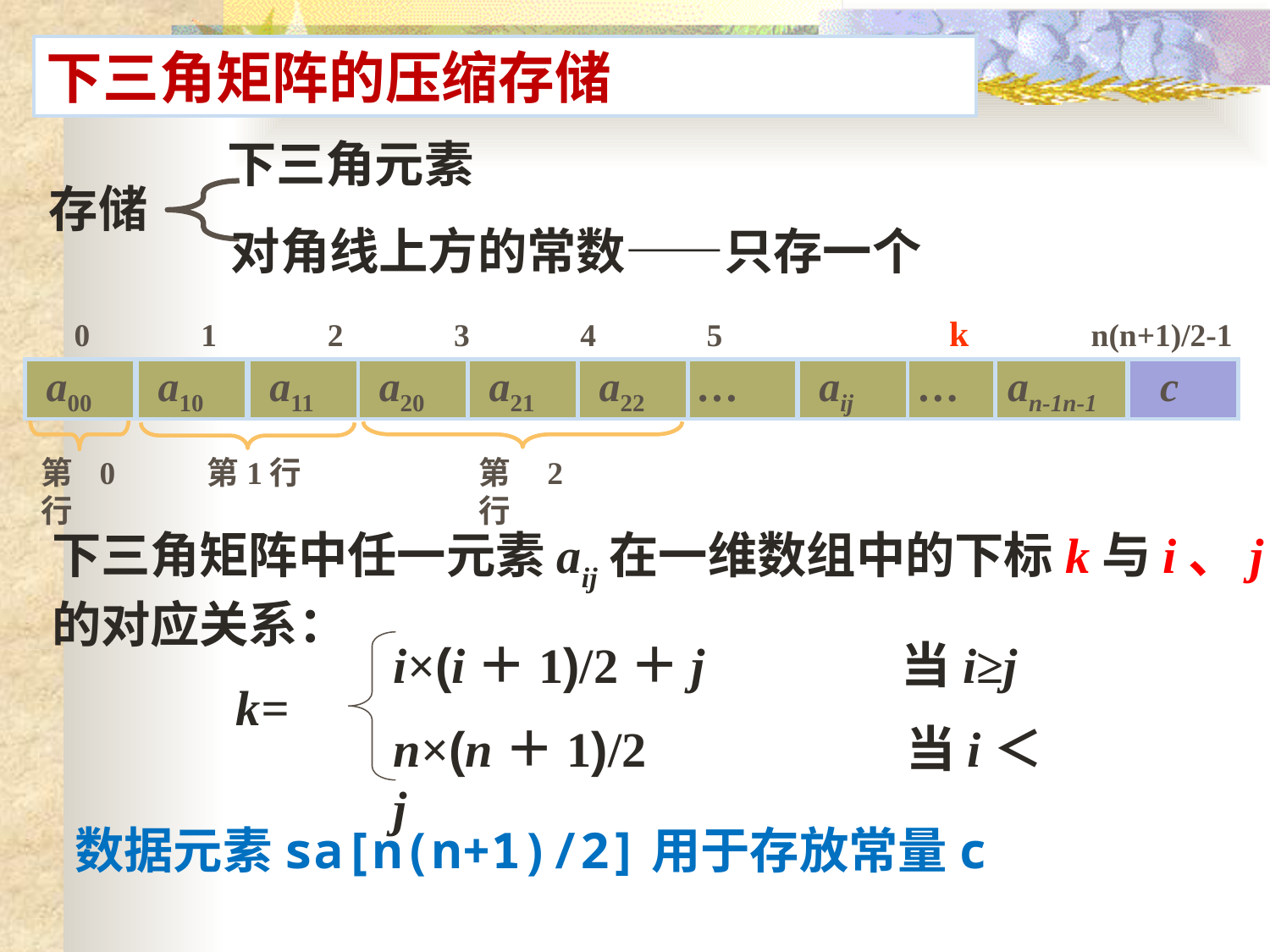

下三角矩阵的压缩存储
下三角元素
存储

对角线上方的常数——只存一个

0            1            2            3            4            5                        k             n(n+1)/2-1     n(n+1)/2

  a00
  a10
  a11
  a20
  a21
  a22
 …

  aij
 …
 an-1n-1
   c

第1行
第2行
第0行
下三角矩阵中任一元素aij在一维数组中的下标k与i、j的对应关系：
i×(i＋1)/2＋j	       	当i≥j
n×(n＋1)/2             	当i＜j

k=
数据元素sa[n(n+1)/2]用于存放常量c